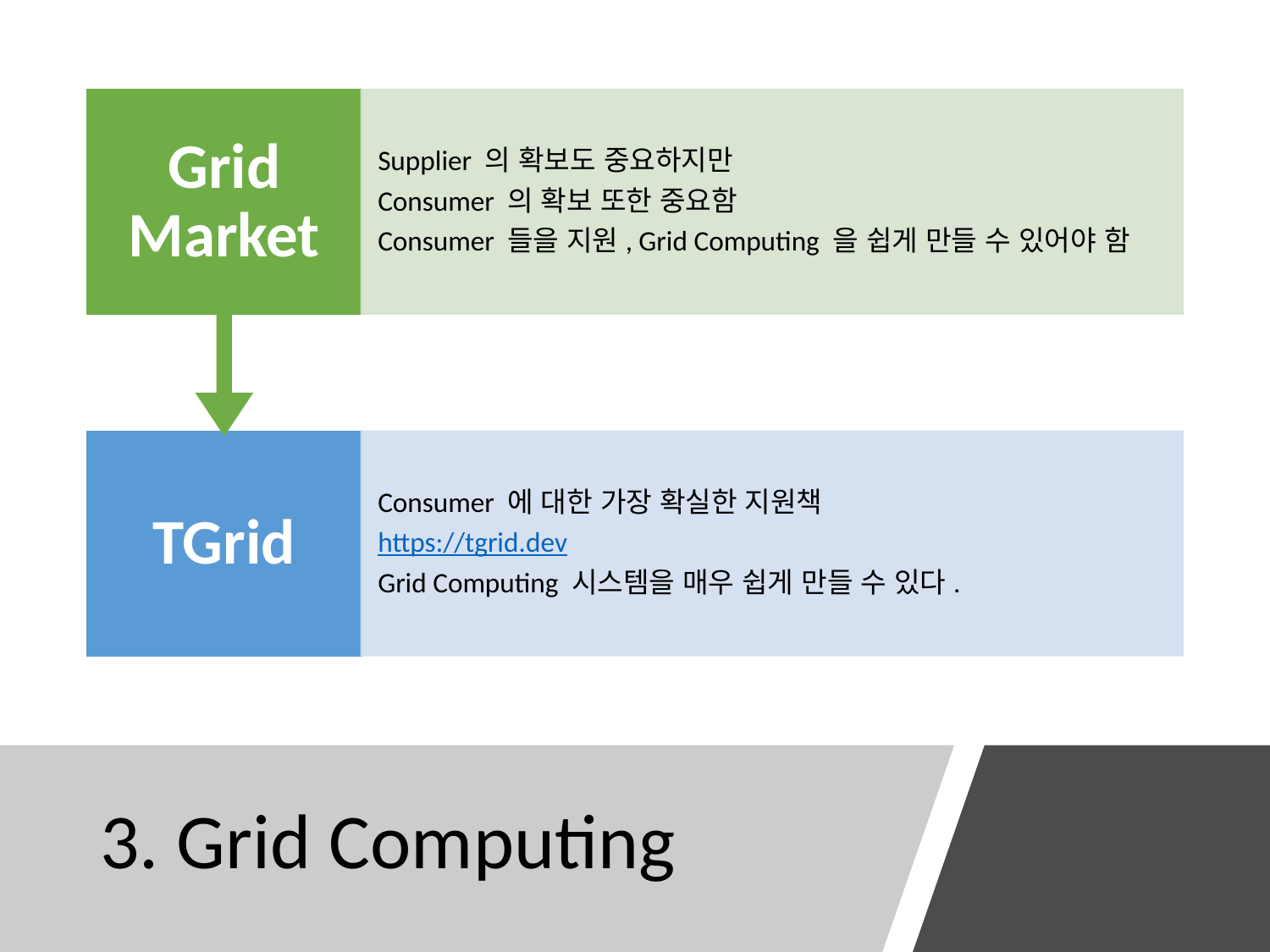

TGrid
Consumer 에 대한 가장 확실한 지원책
https://tgrid.dev
Grid Computing 시스템을 매우 쉽게 만들 수 있다.
Grid Market
Supplier 의 확보도 중요하지만
Consumer 의 확보 또한 중요함
Consumer 들을 지원, Grid Computing 을 쉽게 만들 수 있어야 함

# 3. Grid Computing